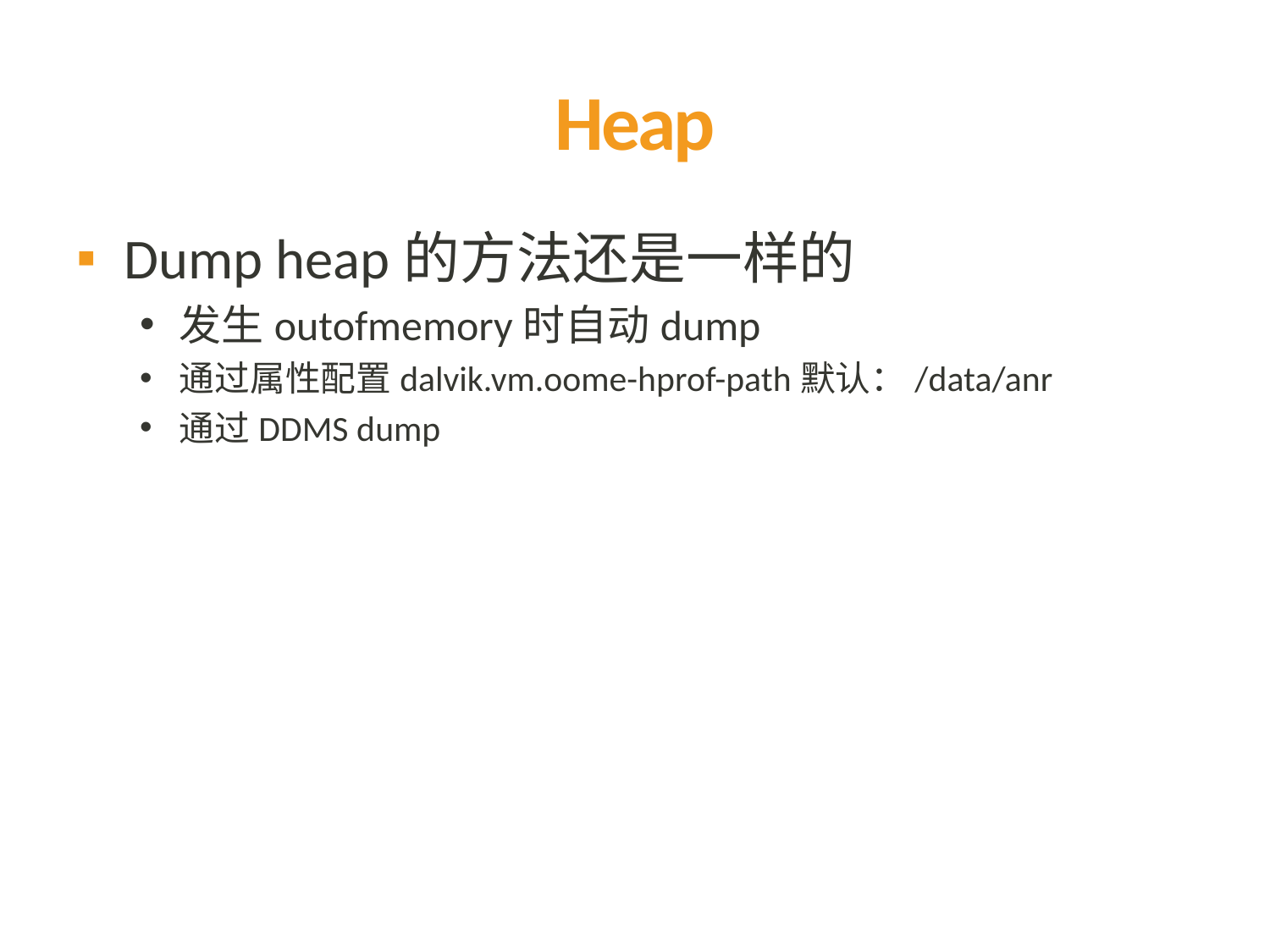

# Heap
Dump heap的方法还是一样的
发生outofmemory时自动dump
通过属性配置dalvik.vm.oome-hprof-path默认：/data/anr
通过DDMS dump